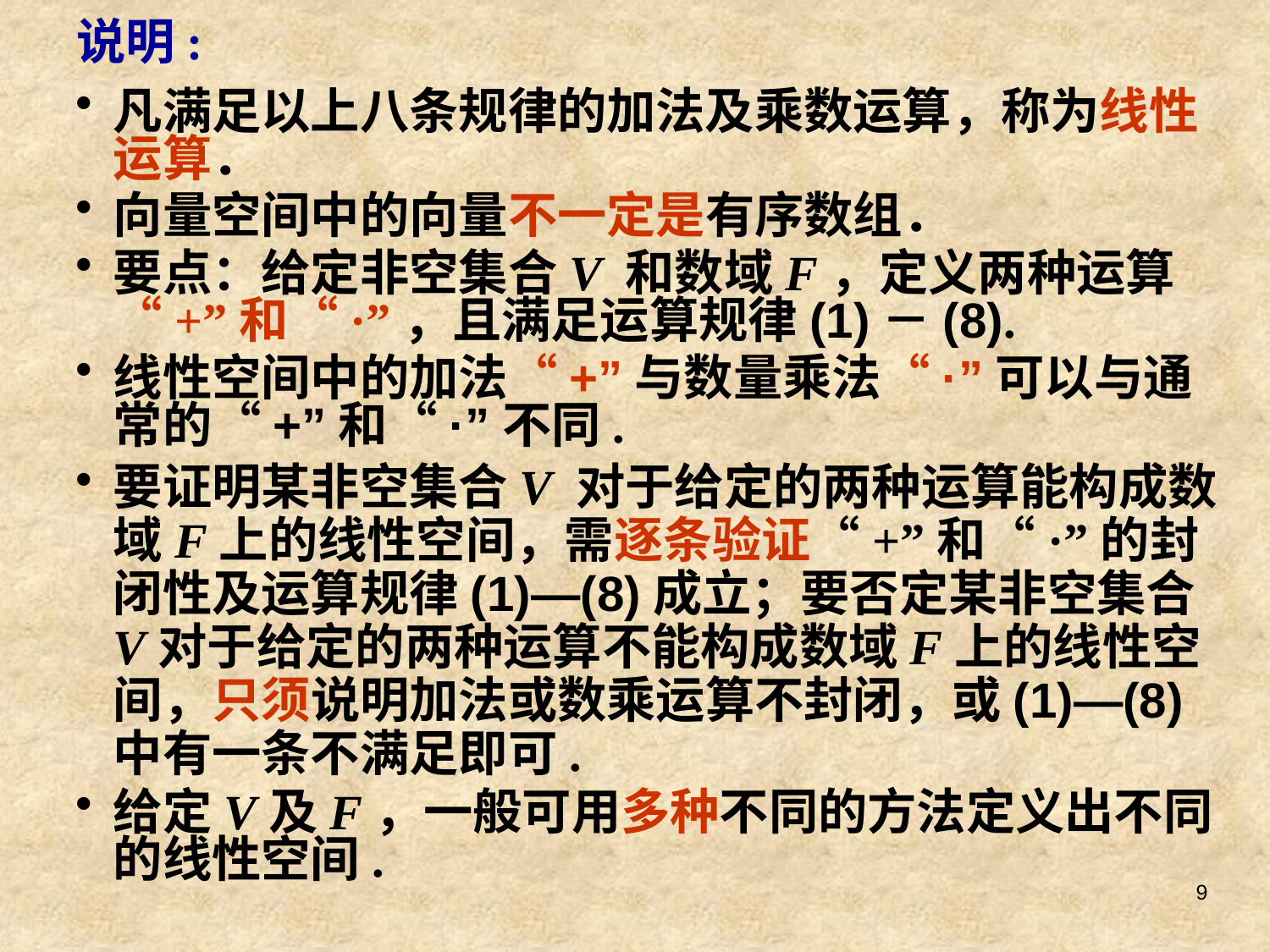

# 说明:
凡满足以上八条规律的加法及乘数运算，称为线性运算．
向量空间中的向量不一定是有序数组．
要点：给定非空集合V 和数域F，定义两种运算“+”和“·”，且满足运算规律(1)－(8).
线性空间中的加法“+”与数量乘法“·”可以与通常的“+”和“·”不同.
要证明某非空集合V 对于给定的两种运算能构成数域F上的线性空间，需逐条验证“+”和“·”的封闭性及运算规律(1)—(8)成立；要否定某非空集合V对于给定的两种运算不能构成数域F上的线性空间，只须说明加法或数乘运算不封闭，或(1)—(8)中有一条不满足即可.
给定V及F，一般可用多种不同的方法定义出不同的线性空间.